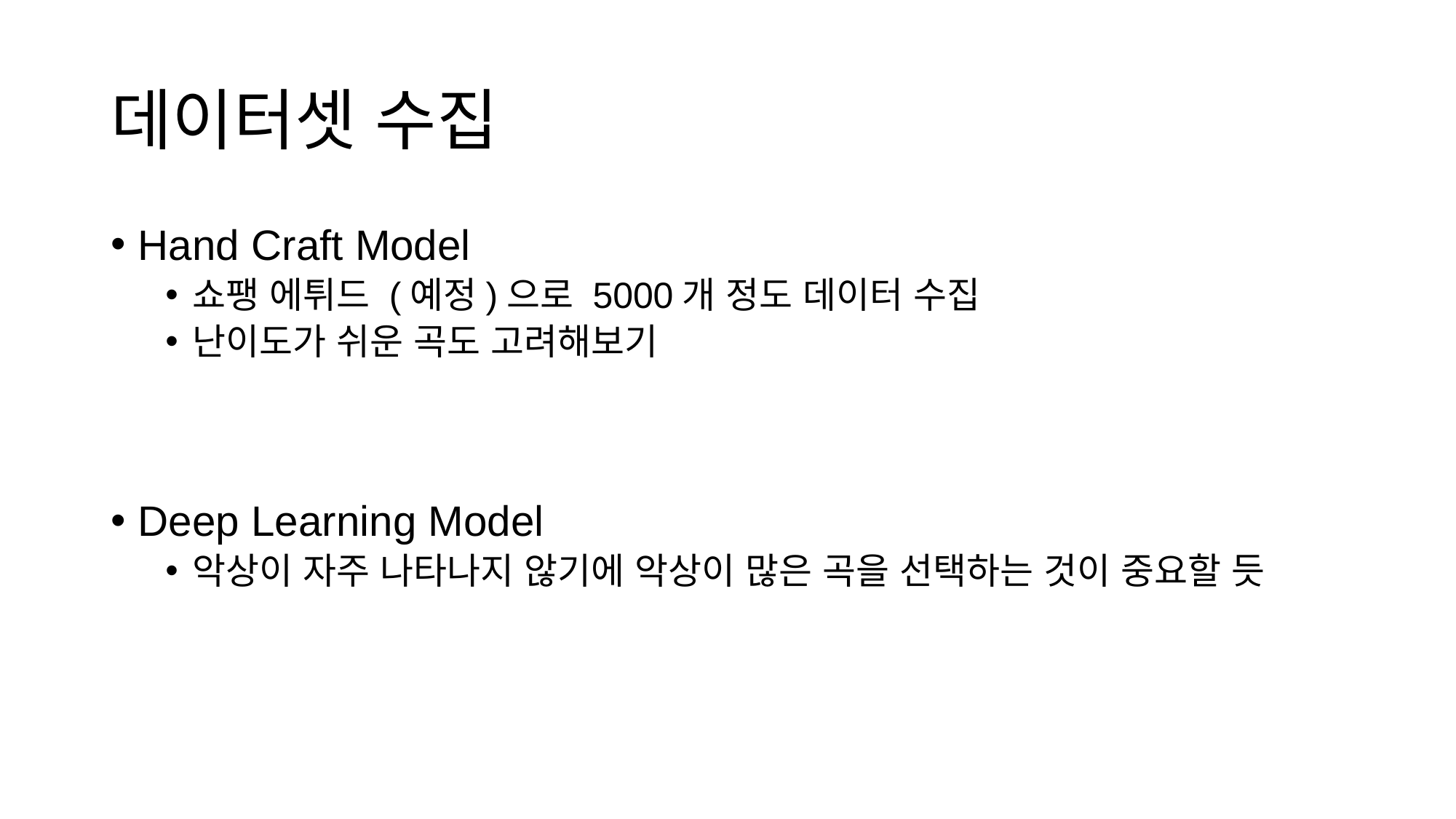

# 데이터셋 수집
Hand Craft Model
쇼팽 에튀드 (예정)으로 5000개 정도 데이터 수집
난이도가 쉬운 곡도 고려해보기

Deep Learning Model
악상이 자주 나타나지 않기에 악상이 많은 곡을 선택하는 것이 중요할 듯